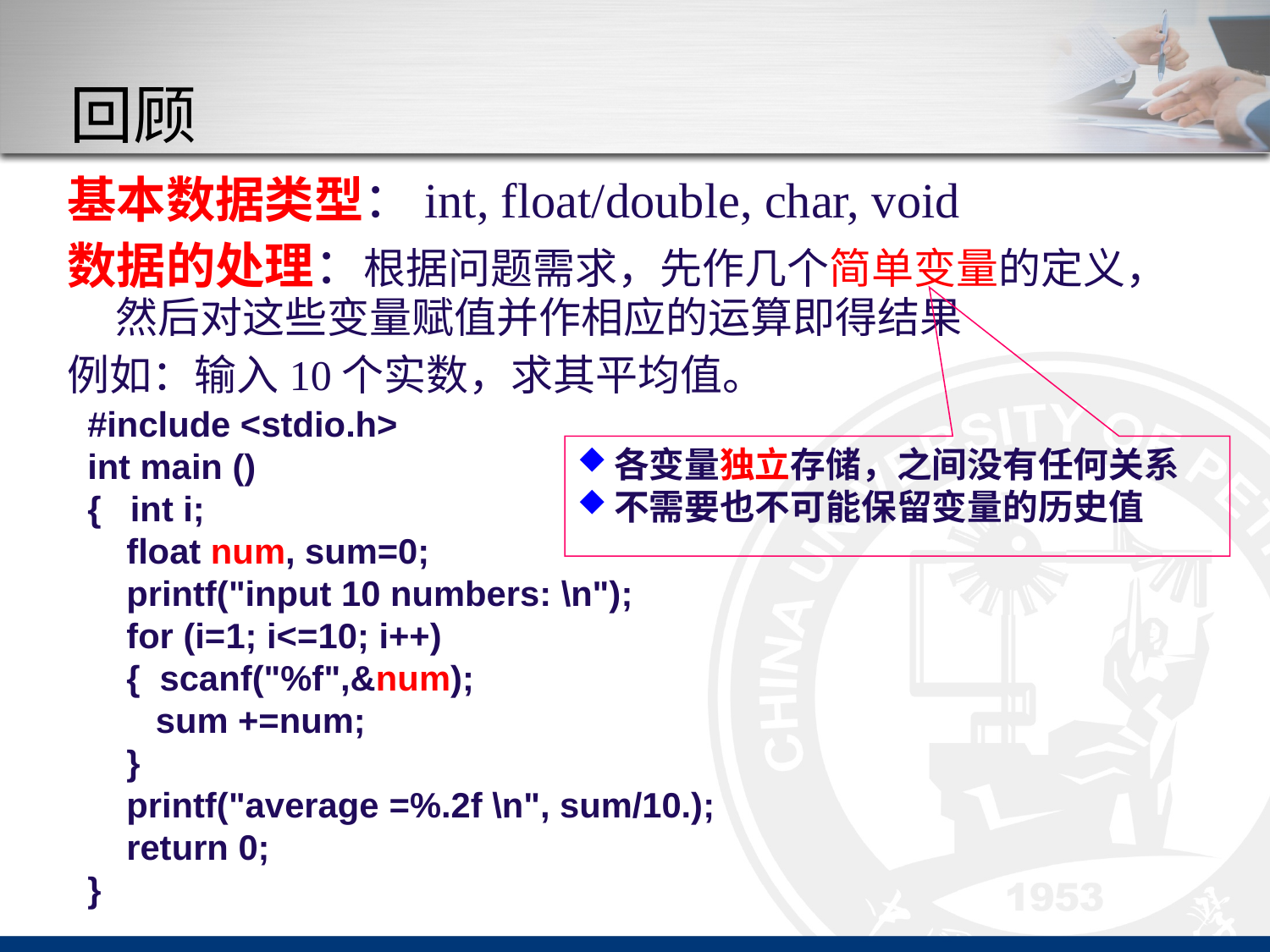

# 回顾
基本数据类型：int, float/double, char, void
数据的处理：根据问题需求，先作几个简单变量的定义，然后对这些变量赋值并作相应的运算即得结果
例如：输入10个实数，求其平均值。
#include <stdio.h>
int main ()
{   int i;
    float num, sum=0;
    printf("input 10 numbers: \n");
    for (i=1; i<=10; i++)
    {  scanf("%f",&num);
       sum +=num;
    }
    printf("average =%.2f \n", sum/10.);
    return 0;
}
各变量独立存储，之间没有任何关系
不需要也不可能保留变量的历史值